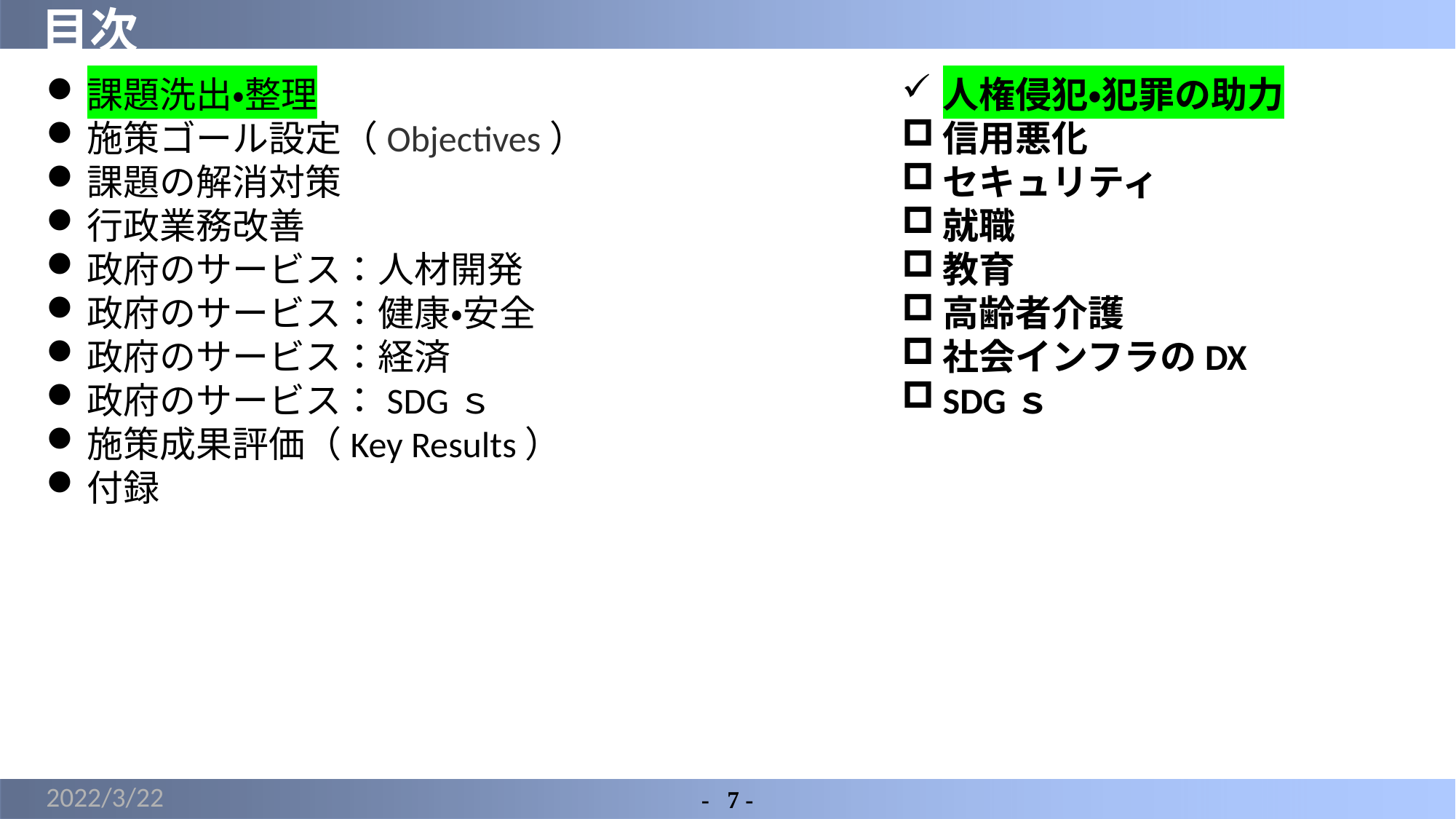

# 目次
課題洗出・整理
施策ゴール設定（Objectives）
課題の解消対策
行政業務改善
政府のサービス：人材開発
政府のサービス：健康・安全
政府のサービス：経済
政府のサービス：SDGｓ
施策成果評価（Key Results）
付録
人権侵犯・犯罪の助力
信用悪化
セキュリティ
就職
教育
高齢者介護
社会インフラのDX
SDGｓ

2022/3/22
-	7 -